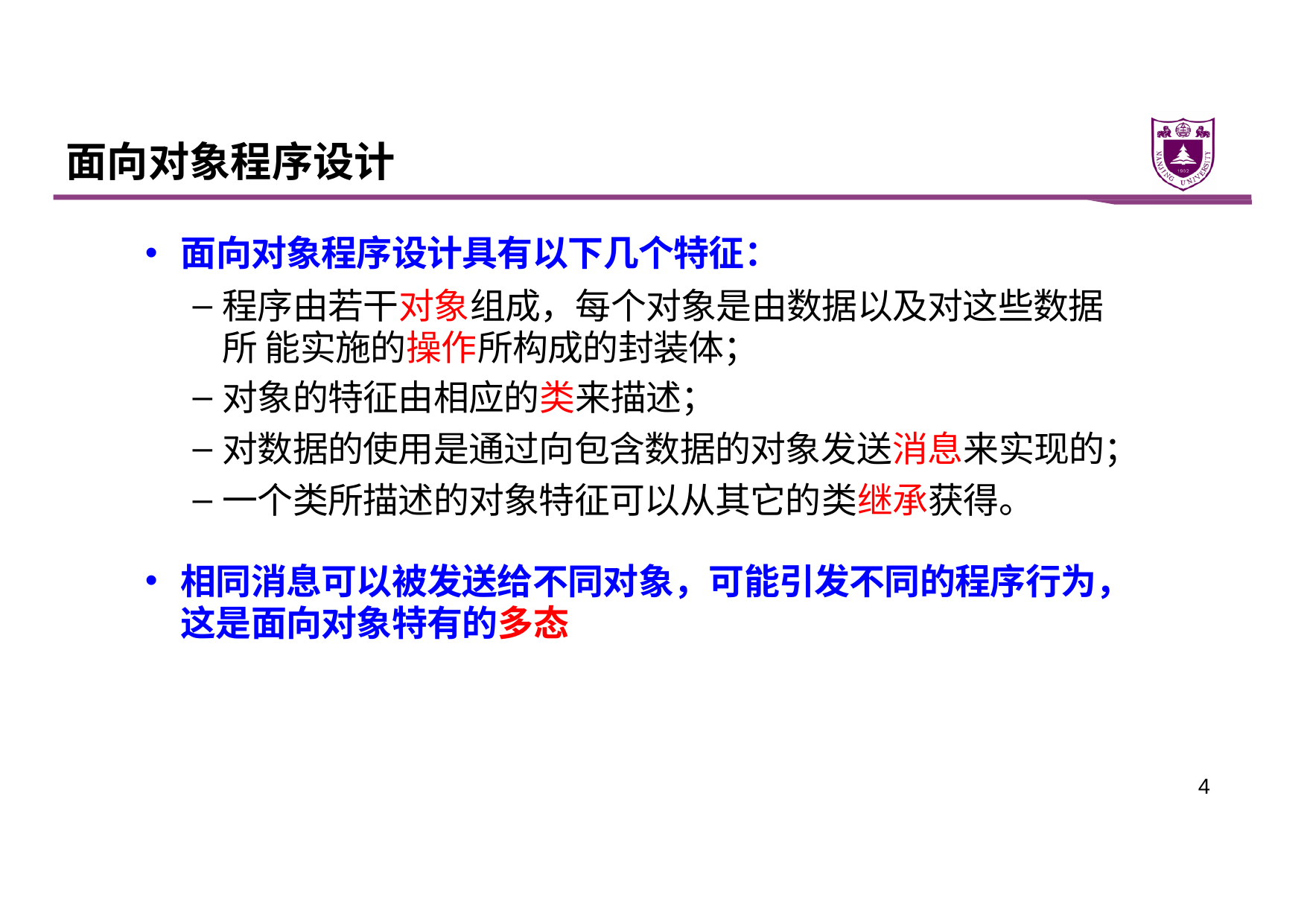

# 面向对象程序设计
面向对象程序设计具有以下几个特征：
程序由若干对象组成，每个对象是由数据以及对这些数据所 能实施的操作所构成的封装体；
对象的特征由相应的类来描述；
对数据的使用是通过向包含数据的对象发送消息来实现的；
一个类所描述的对象特征可以从其它的类继承获得。

相同消息可以被发送给不同对象，可能引发不同的程序行为， 这是面向对象特有的多态
4